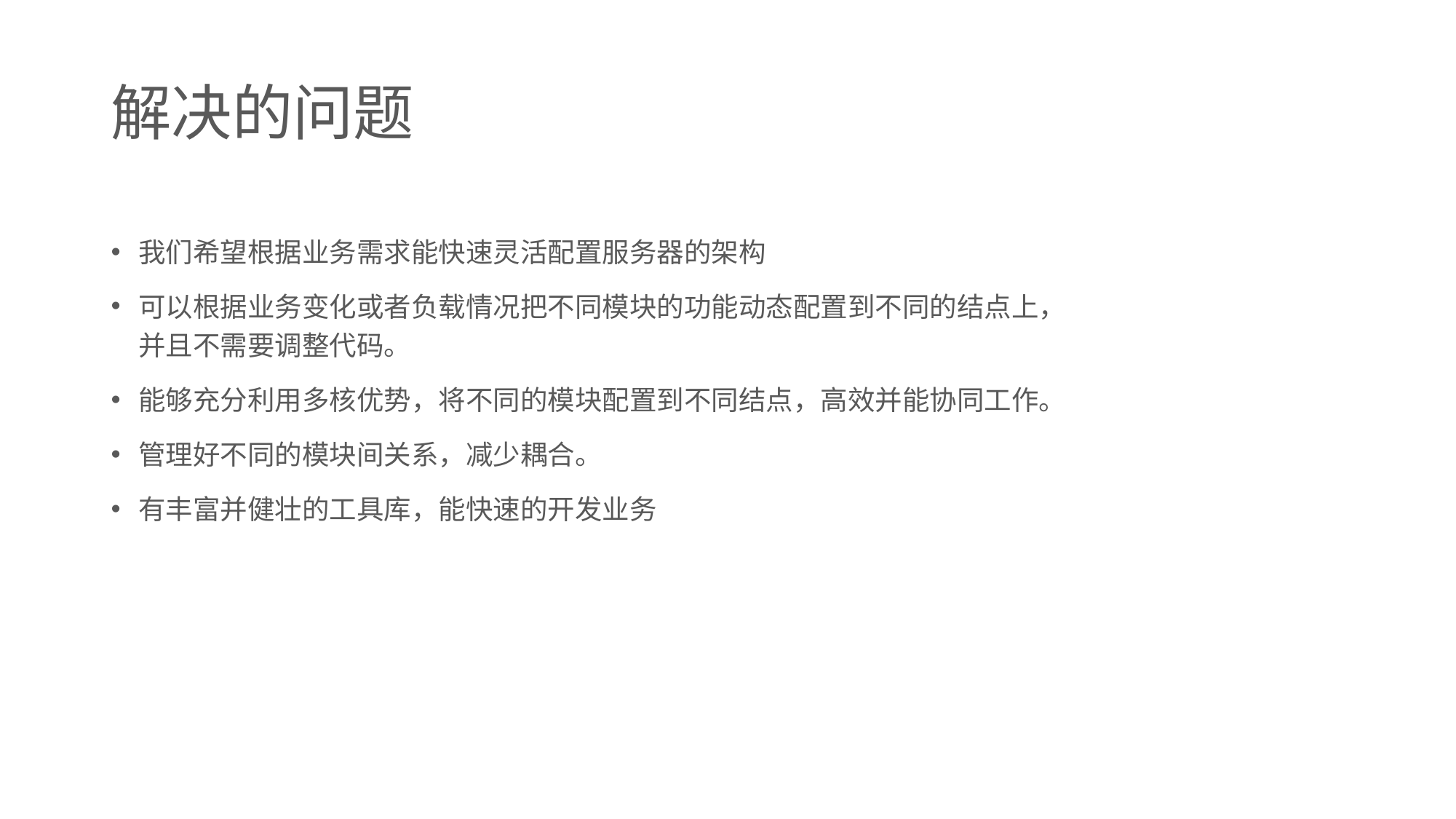

# 解决的问题
我们希望根据业务需求能快速灵活配置服务器的架构
可以根据业务变化或者负载情况把不同模块的功能动态配置到不同的结点上，并且不需要调整代码。
能够充分利用多核优势，将不同的模块配置到不同结点，高效并能协同工作。
管理好不同的模块间关系，减少耦合。
有丰富并健壮的工具库，能快速的开发业务